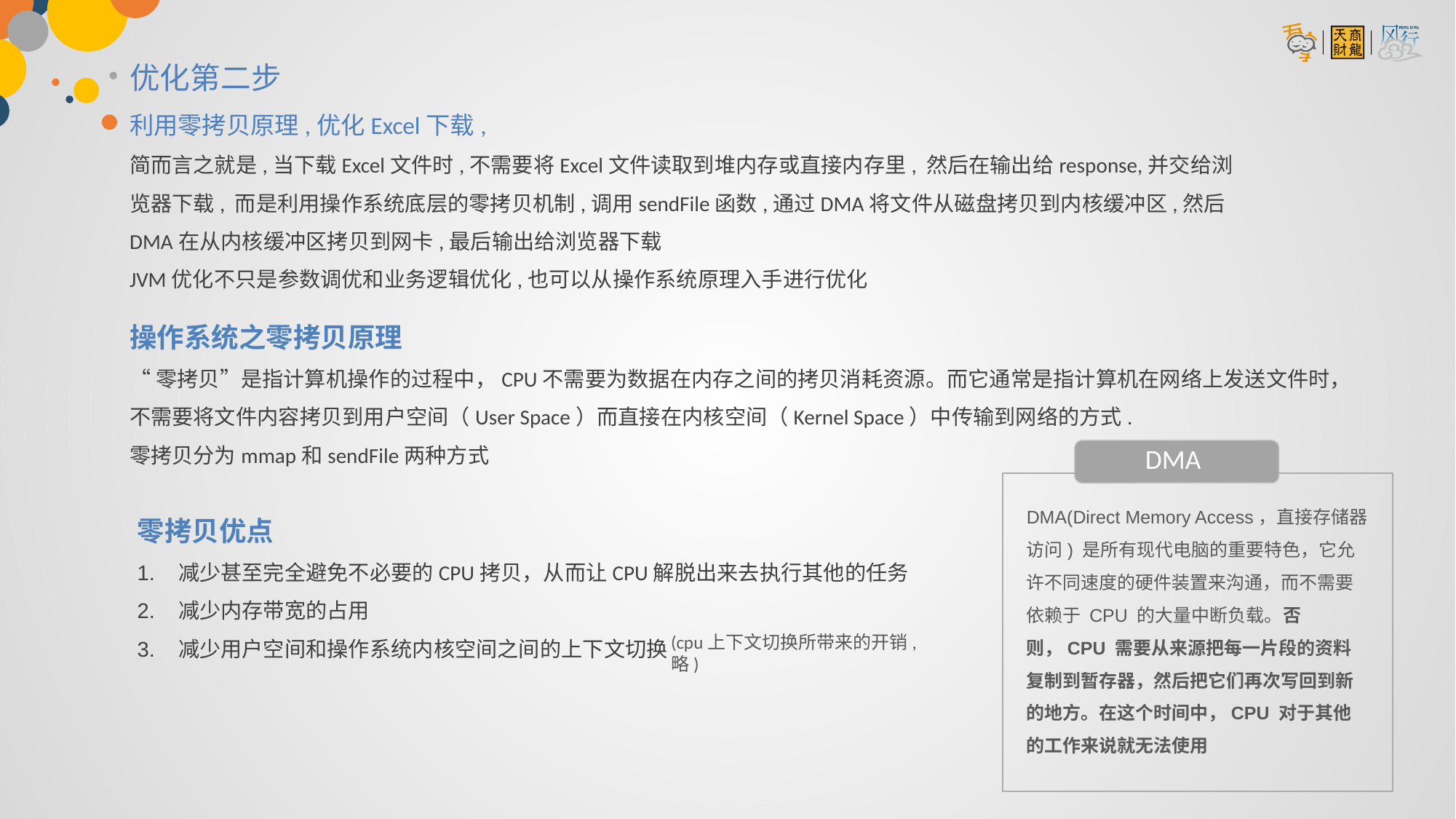

优化第二步
利用零拷贝原理,优化Excel下载,
简而言之就是,当下载Excel文件时,不需要将Excel文件读取到堆内存或直接内存里, 然后在输出给response,并交给浏览器下载, 而是利用操作系统底层的零拷贝机制,调用sendFile函数,通过DMA将文件从磁盘拷贝到内核缓冲区,然后DMA在从内核缓冲区拷贝到网卡,最后输出给浏览器下载
JVM优化不只是参数调优和业务逻辑优化,也可以从操作系统原理入手进行优化
操作系统之零拷贝原理
“零拷贝”是指计算机操作的过程中，CPU不需要为数据在内存之间的拷贝消耗资源。而它通常是指计算机在网络上发送文件时，
不需要将文件内容拷贝到用户空间（User Space）而直接在内核空间（Kernel Space）中传输到网络的方式.
零拷贝分为mmap和sendFile两种方式
DMA

DMA(Direct Memory Access，直接存储器访问) 是所有现代电脑的重要特色，它允许不同速度的硬件装置来沟通，而不需要依赖于 CPU 的大量中断负载。否则，CPU 需要从来源把每一片段的资料复制到暂存器，然后把它们再次写回到新的地方。在这个时间中，CPU 对于其他的工作来说就无法使用
零拷贝优点
减少甚至完全避免不必要的CPU拷贝，从而让CPU解脱出来去执行其他的任务
减少内存带宽的占用
减少用户空间和操作系统内核空间之间的上下文切换
(cpu上下文切换所带来的开销,略)